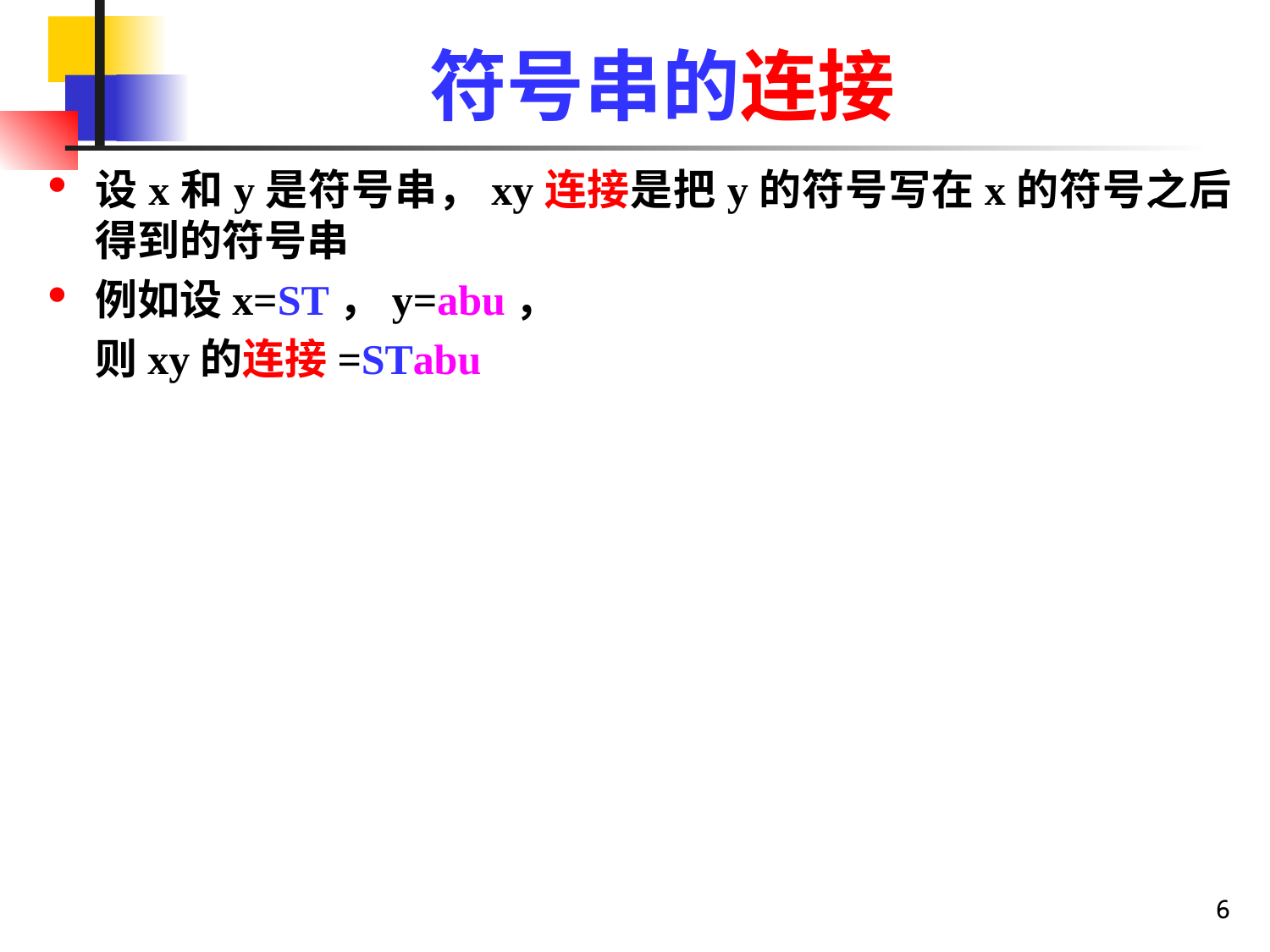

# 符号串的连接
设x和y是符号串，xy连接是把y的符号写在x的符号之后得到的符号串
例如设x=ST，y=abu，
	则xy的连接=STabu
6